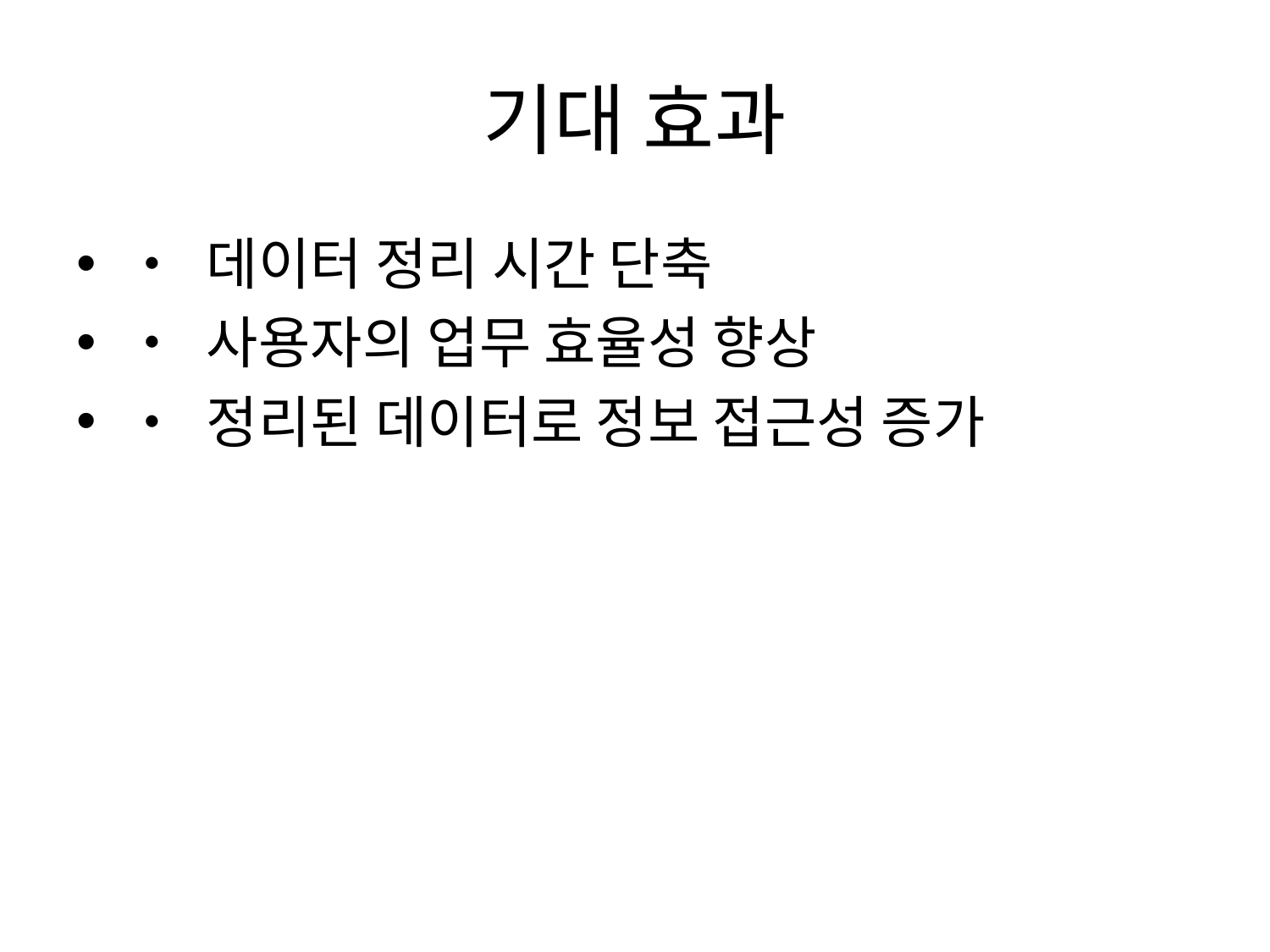

# 기대 효과
• 데이터 정리 시간 단축
• 사용자의 업무 효율성 향상
• 정리된 데이터로 정보 접근성 증가